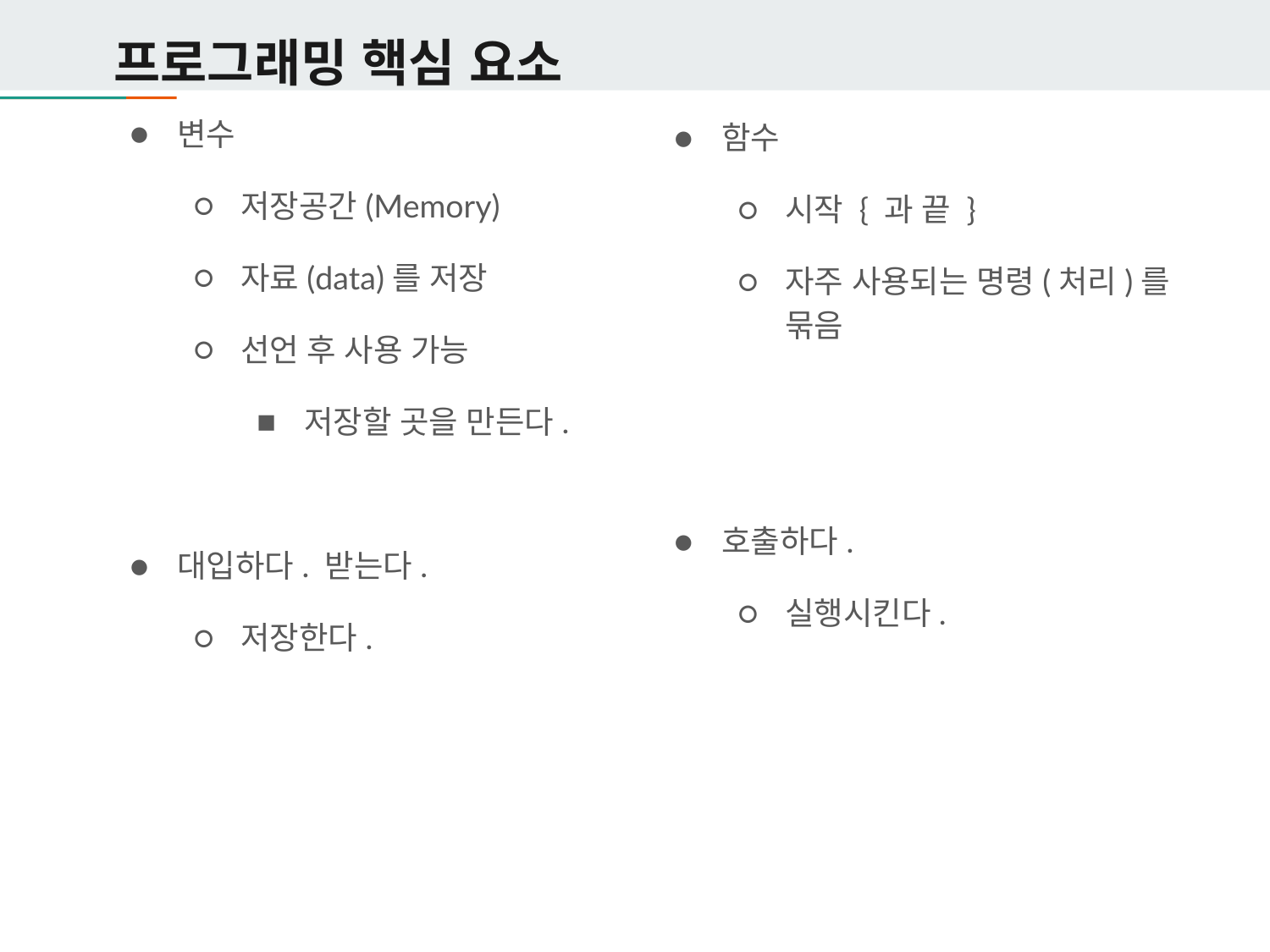

# 프로그래밍 핵심 요소
변수
저장공간(Memory)
자료(data)를 저장
선언 후 사용 가능
저장할 곳을 만든다.

대입하다. 받는다.
저장한다.
함수
시작 { 과 끝 }
자주 사용되는 명령(처리)를 묶음

호출하다.
실행시킨다.